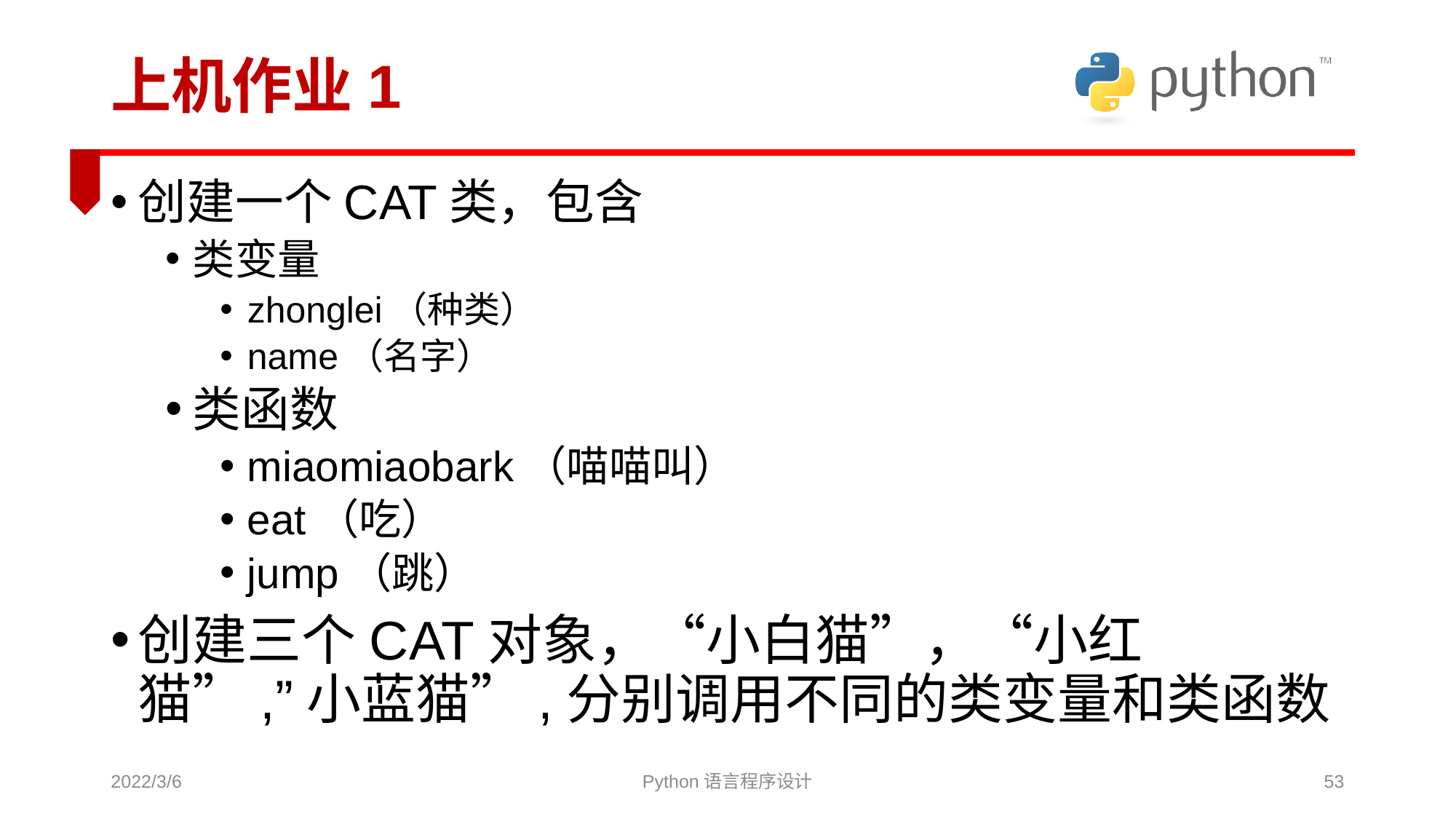

# 上机作业1
创建一个CAT类，包含
类变量
zhonglei（种类）
name（名字）
类函数
miaomiaobark（喵喵叫）
eat（吃）
jump（跳）
创建三个CAT对象，“小白猫”，“小红猫”,”小蓝猫”,分别调用不同的类变量和类函数

2022/3/6
Python语言程序设计
53